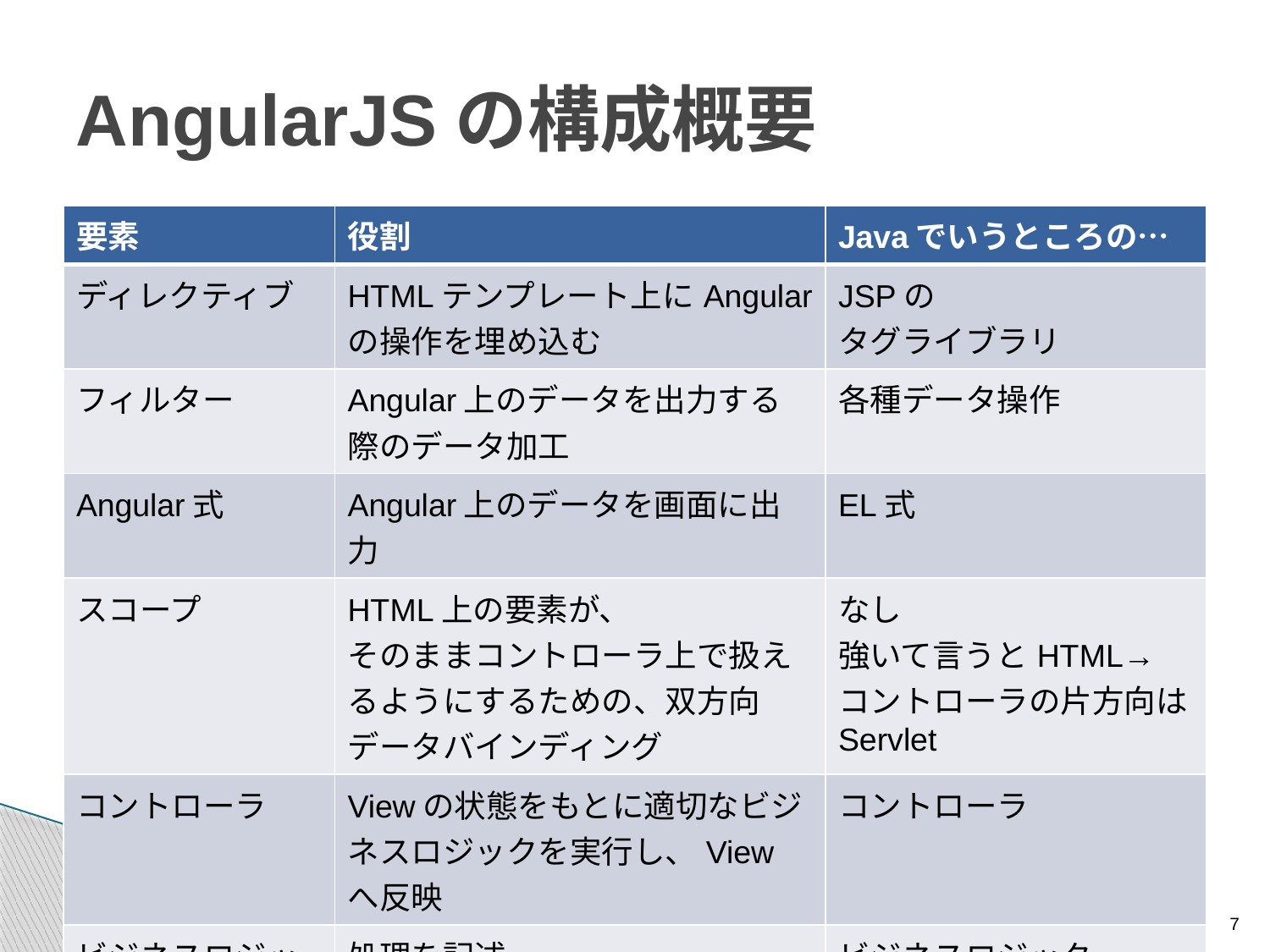

# AngularJSの構成概要
| 要素 | 役割 | Javaでいうところの… |
| --- | --- | --- |
| ディレクティブ | HTMLテンプレート上にAngularの操作を埋め込む | JSPの タグライブラリ |
| フィルター | Angular上のデータを出力する際のデータ加工 | 各種データ操作 |
| Angular式 | Angular上のデータを画面に出力 | EL式 |
| スコープ | HTML上の要素が、 そのままコントローラ上で扱えるようにするための、双方向データバインディング | なし 強いて言うとHTML→コントローラの片方向はServlet |
| コントローラ | Viewの状態をもとに適切なビジネスロジックを実行し、Viewへ反映 | コントローラ |
| ビジネスロジック | 処理を記述 | ビジネスロジック |
| 標準サービス | 共通処理 | 標準API、ライブラリ |
|  |  |  |
7